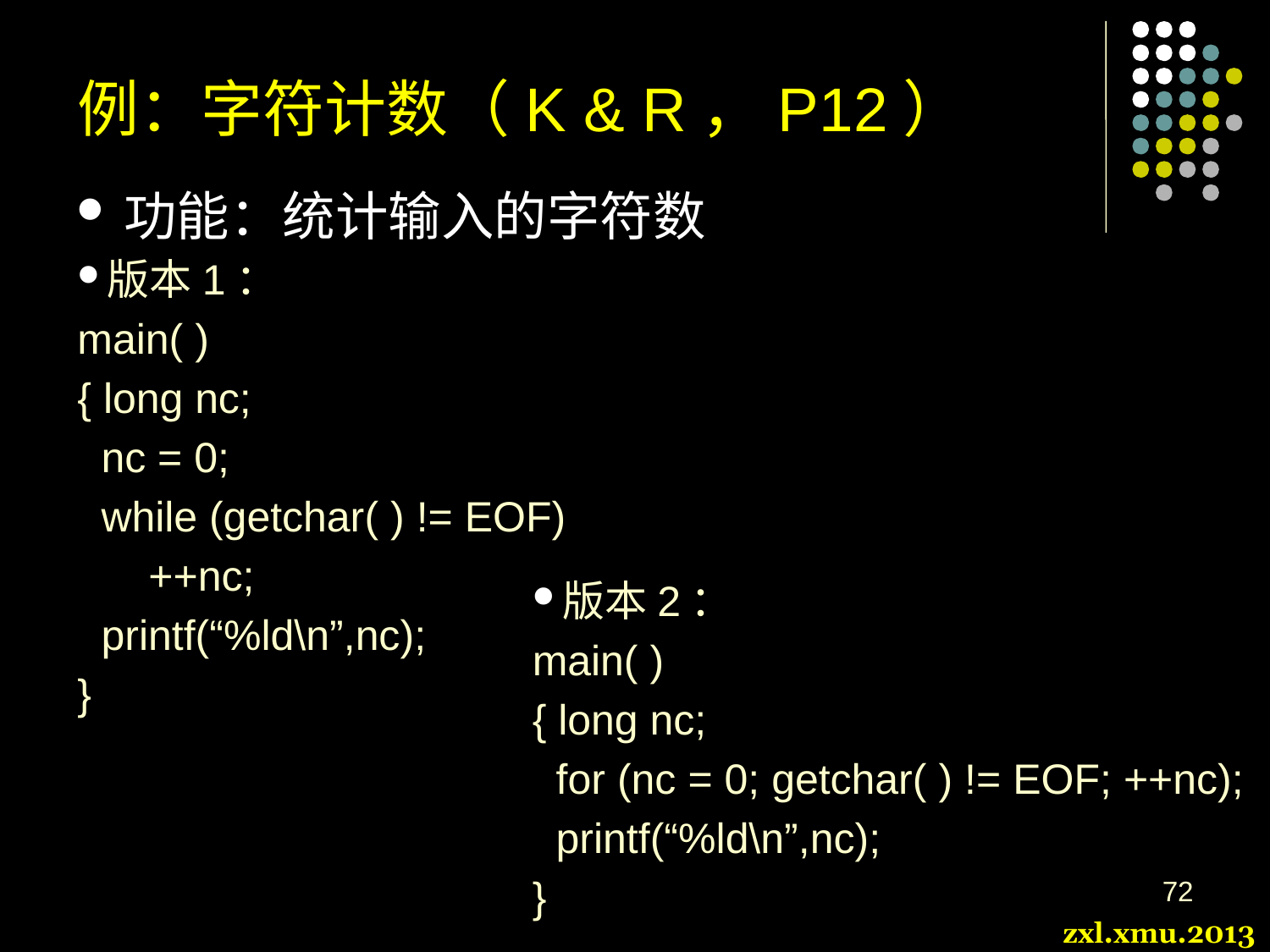

# 例：字符计数（K & R，P12）
功能：统计输入的字符数

版本1：
main( )
{ long nc;
  nc = 0;
  while (getchar( ) != EOF)
      ++nc;
  printf(“%ld\n”,nc);
}
版本2：
main( )
{ long nc;
  for (nc = 0; getchar( ) != EOF; ++nc);
  printf(“%ld\n”,nc);
}
72